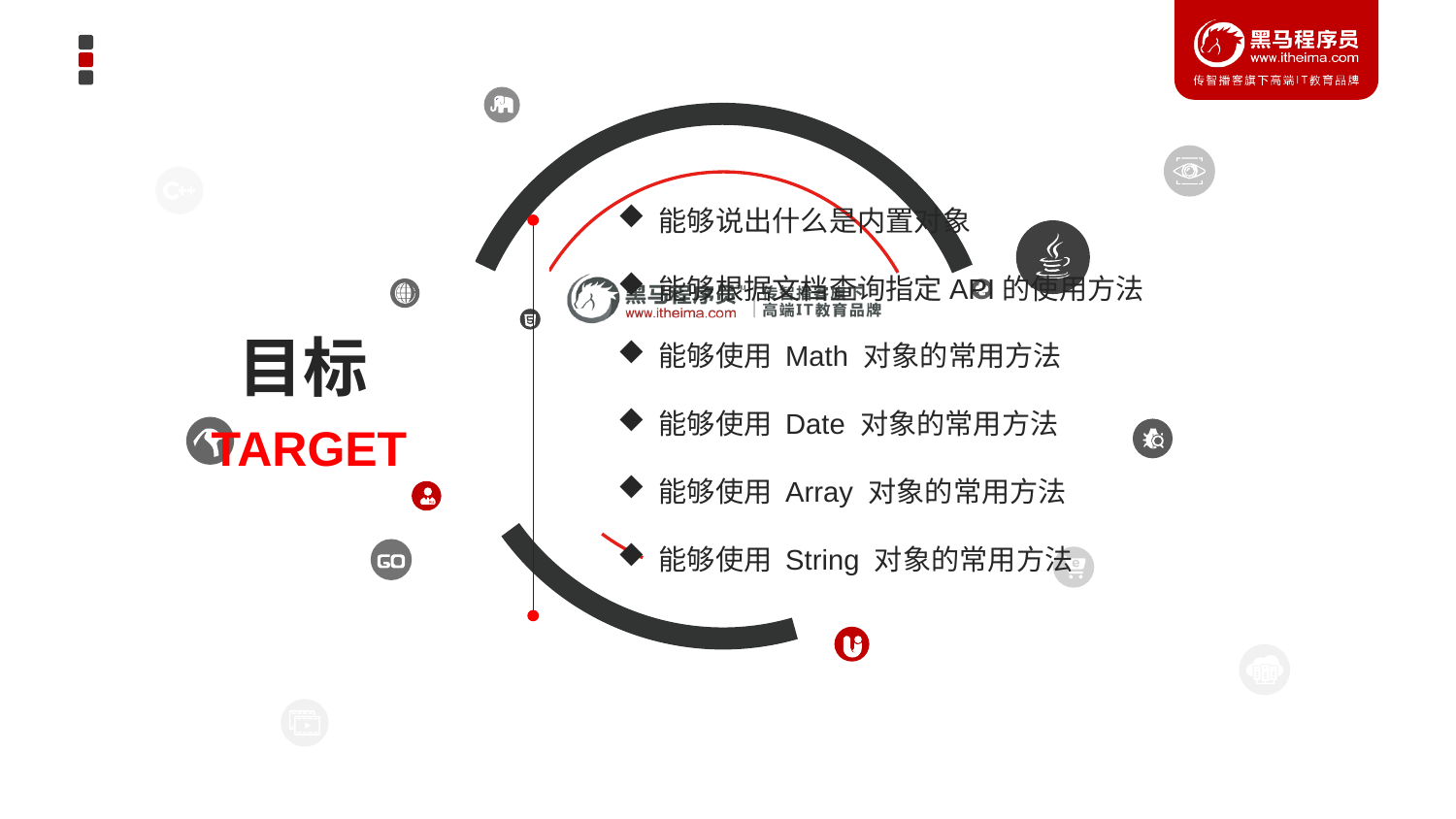

能够说出什么是内置对象
 能够根据文档查询指定API的使用方法
 能够使用 Math 对象的常用方法
 能够使用 Date 对象的常用方法
 能够使用 Array 对象的常用方法
 能够使用 String 对象的常用方法

目标
TARGET